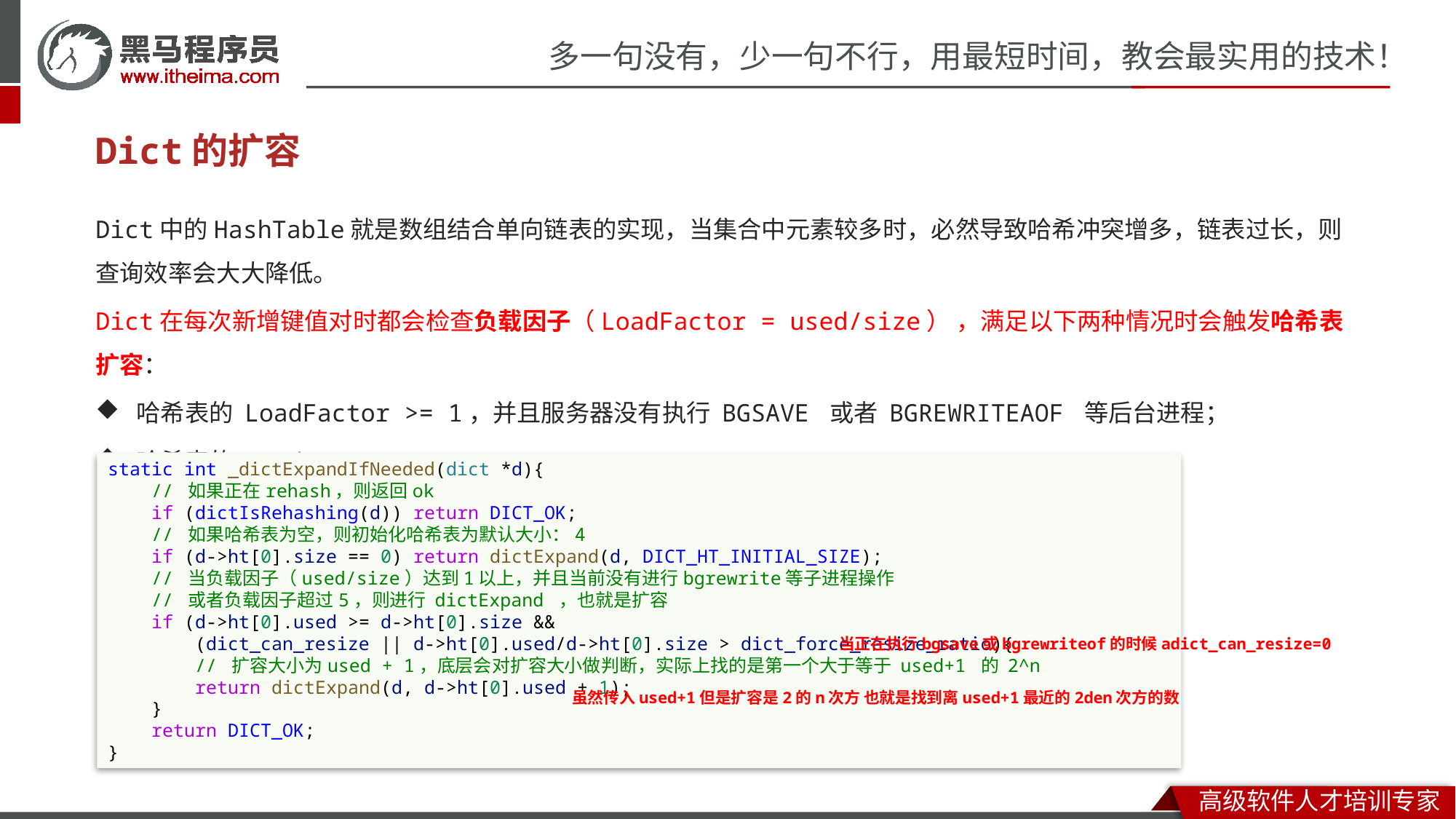

# Dict的扩容
Dict中的HashTable就是数组结合单向链表的实现，当集合中元素较多时，必然导致哈希冲突增多，链表过长，则查询效率会大大降低。
Dict在每次新增键值对时都会检查负载因子（LoadFactor = used/size） ，满足以下两种情况时会触发哈希表扩容：
哈希表的 LoadFactor >= 1，并且服务器没有执行 BGSAVE 或者 BGREWRITEAOF 等后台进程；
哈希表的 LoadFactor > 5 ；

static int _dictExpandIfNeeded(dict *d){
    // 如果正在rehash，则返回ok
    if (dictIsRehashing(d)) return DICT_OK;
    // 如果哈希表为空，则初始化哈希表为默认大小：4
    if (d->ht[0].size == 0) return dictExpand(d, DICT_HT_INITIAL_SIZE);
    // 当负载因子（used/size）达到1以上，并且当前没有进行bgrewrite等子进程操作
    // 或者负载因子超过5，则进行 dictExpand ，也就是扩容
    if (d->ht[0].used >= d->ht[0].size &&
        (dict_can_resize || d->ht[0].used/d->ht[0].size > dict_force_resize_ratio){
        // 扩容大小为used + 1，底层会对扩容大小做判断，实际上找的是第一个大于等于 used+1 的 2^n
        return dictExpand(d, d->ht[0].used + 1);
    }
    return DICT_OK;
}
当正在执行bgsave或bgrewriteof的时候adict_can_resize=0
虽然传入used+1但是扩容是2的n次方 也就是找到离used+1最近的2den次方的数